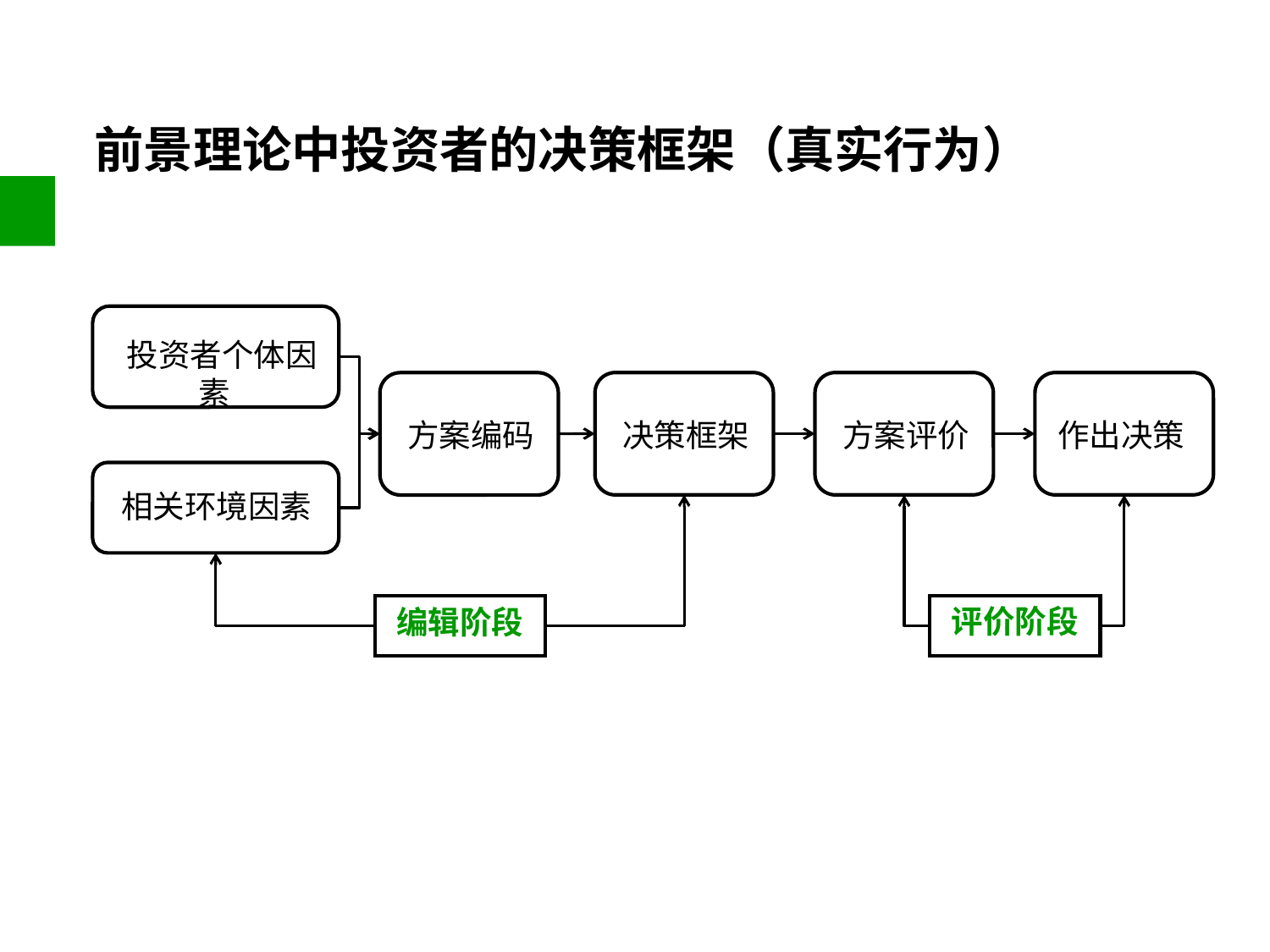

# 前景理论中投资者的决策框架（真实行为）

 投资者个体因素

相关环境因素

方案编码
评价阶段

决策框架
方案评价
作出决策

编辑阶段

11